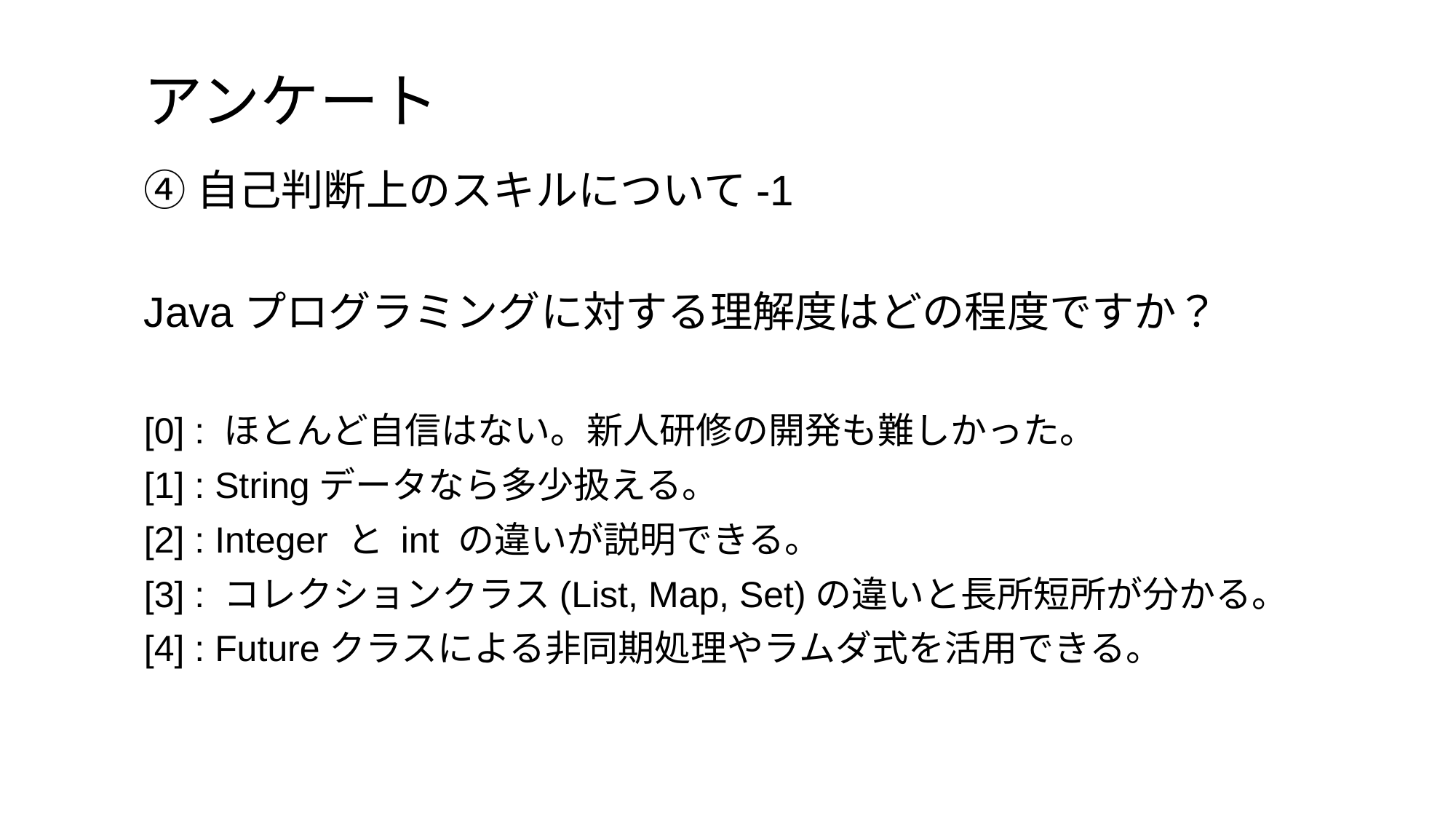

# アンケート
④自己判断上のスキルについて-1

Javaプログラミングに対する理解度はどの程度ですか？

[0] : ほとんど自信はない。新人研修の開発も難しかった。
[1] : Stringデータなら多少扱える。
[2] : Integer と int の違いが説明できる。
[3] : コレクションクラス(List, Map, Set)の違いと長所短所が分かる。
[4] : Futureクラスによる非同期処理やラムダ式を活用できる。